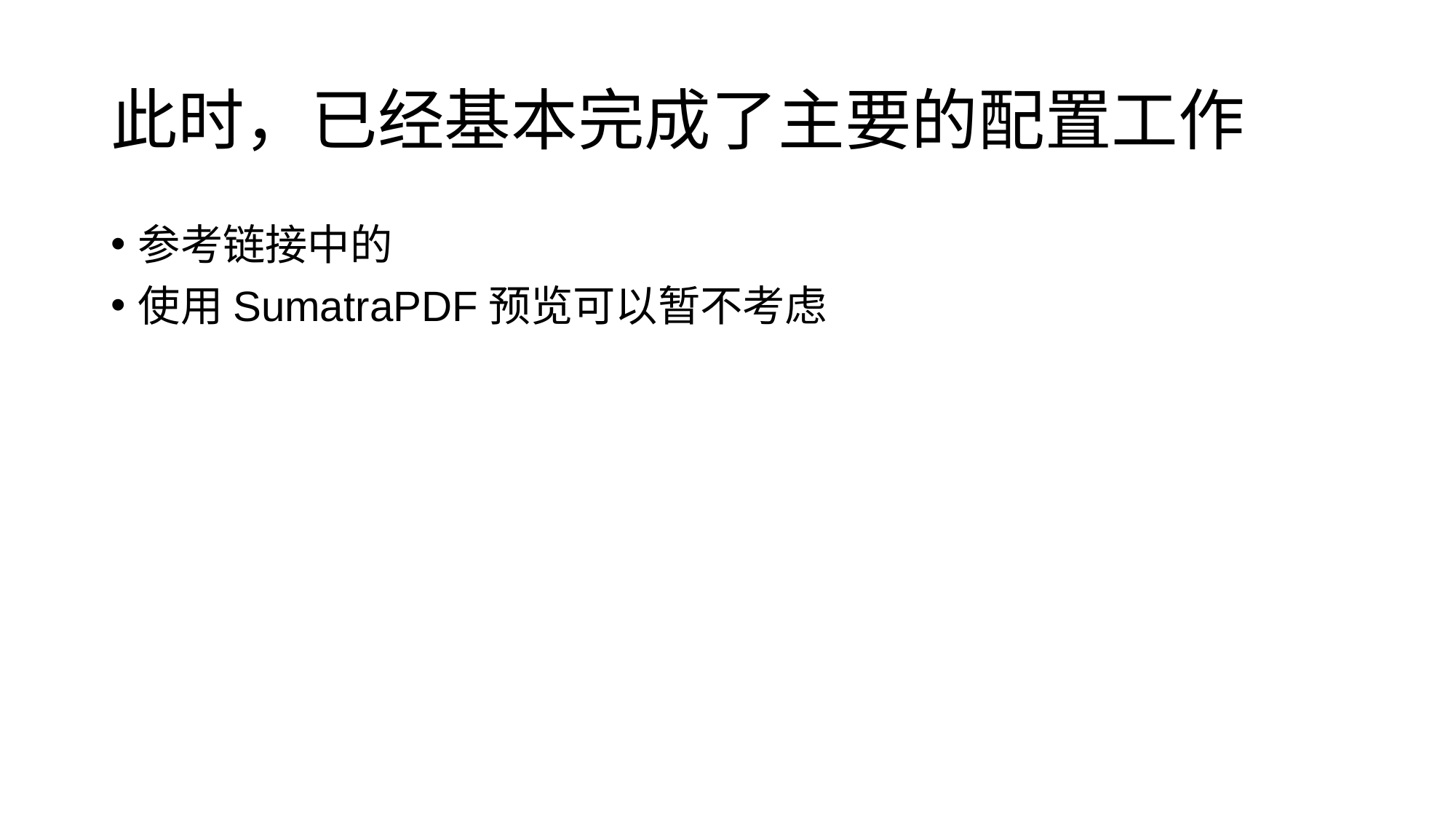

# 此时，已经基本完成了主要的配置工作
参考链接中的
使用SumatraPDF预览可以暂不考虑